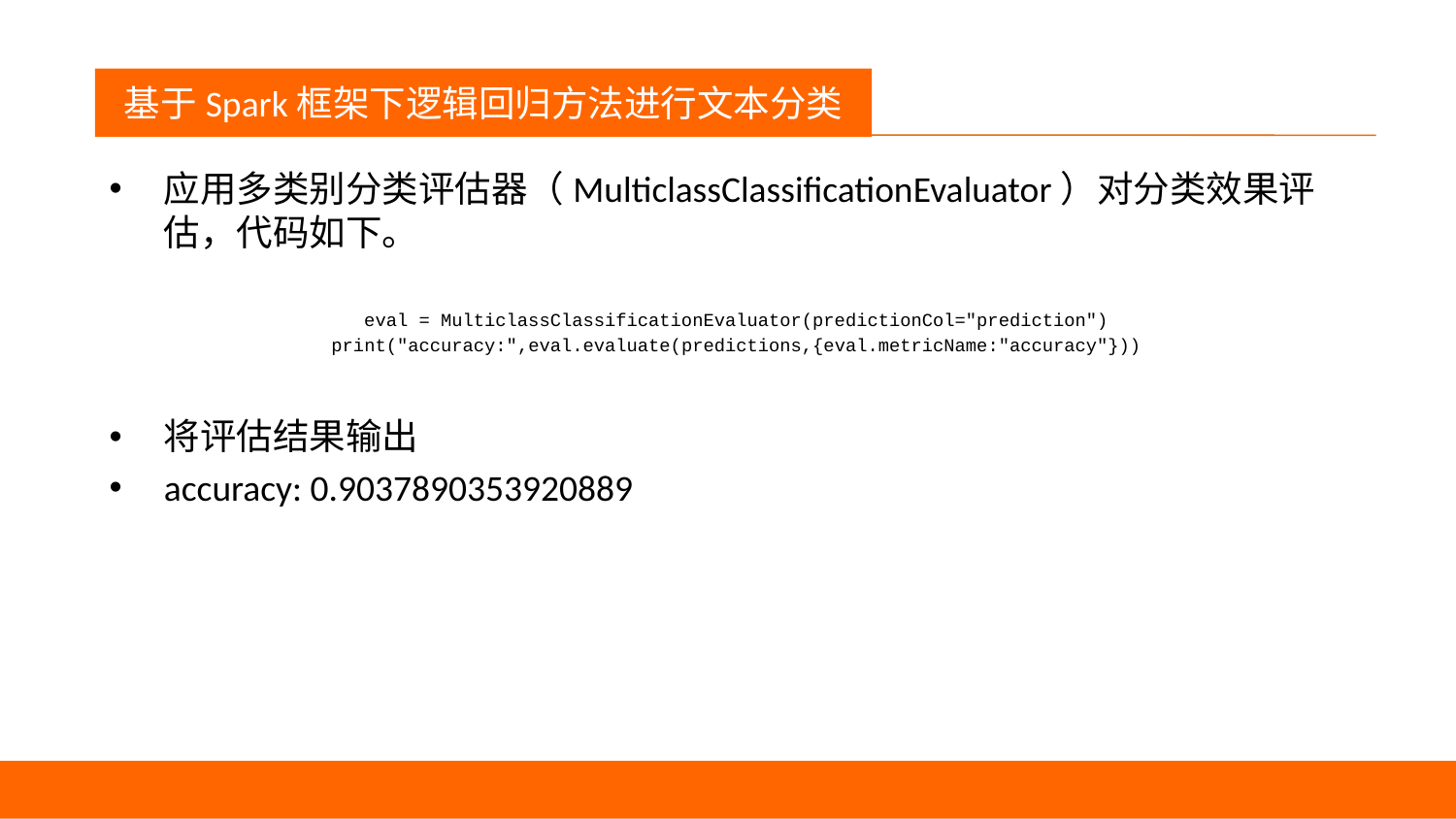

议程
基于Spark框架下逻辑回归方法进行文本分类

应用多类别分类评估器（MulticlassClassificationEvaluator）对分类效果评估，代码如下。

eval = MulticlassClassificationEvaluator(predictionCol="prediction")
print("accuracy:",eval.evaluate(predictions,{eval.metricName:"accuracy"}))

将评估结果输出
accuracy: 0.9037890353920889